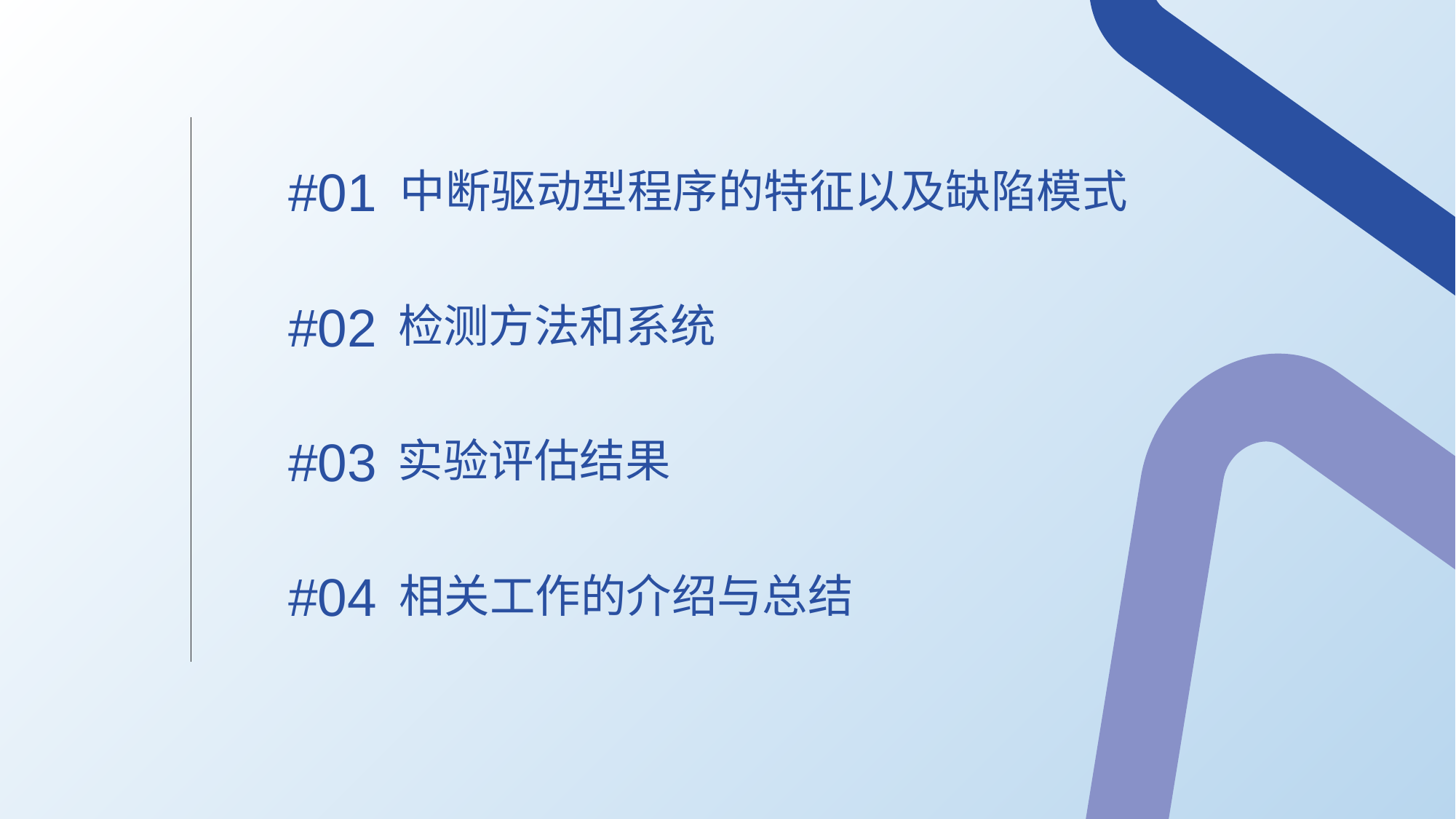

#01
中断驱动型程序的特征以及缺陷模式
#02
检测方法和系统
#03
实验评估结果
#04
相关工作的介绍与总结